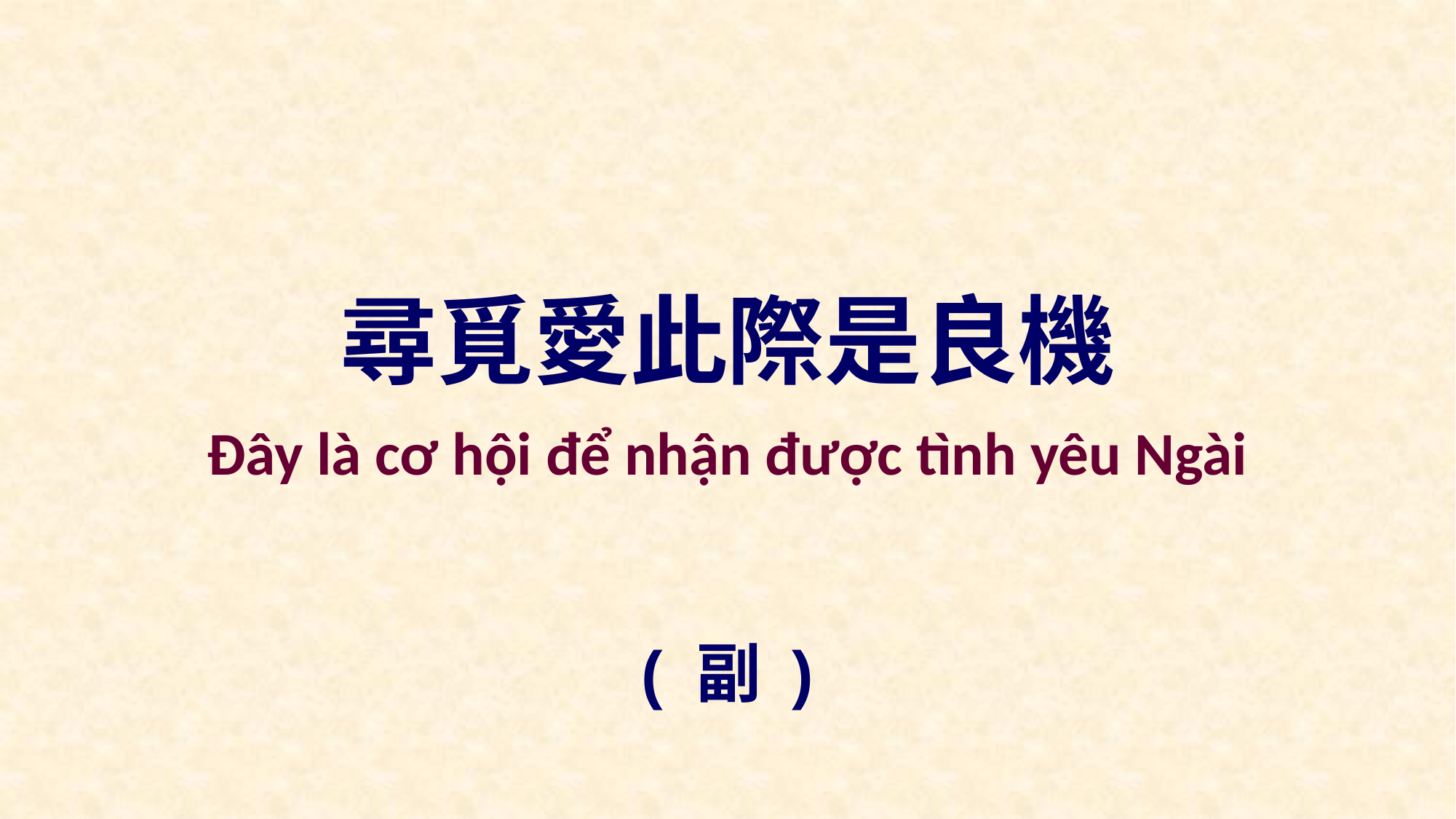

尋覓愛此際是良機
Đây là cơ hội để nhận được tình yêu Ngài
( 副 )